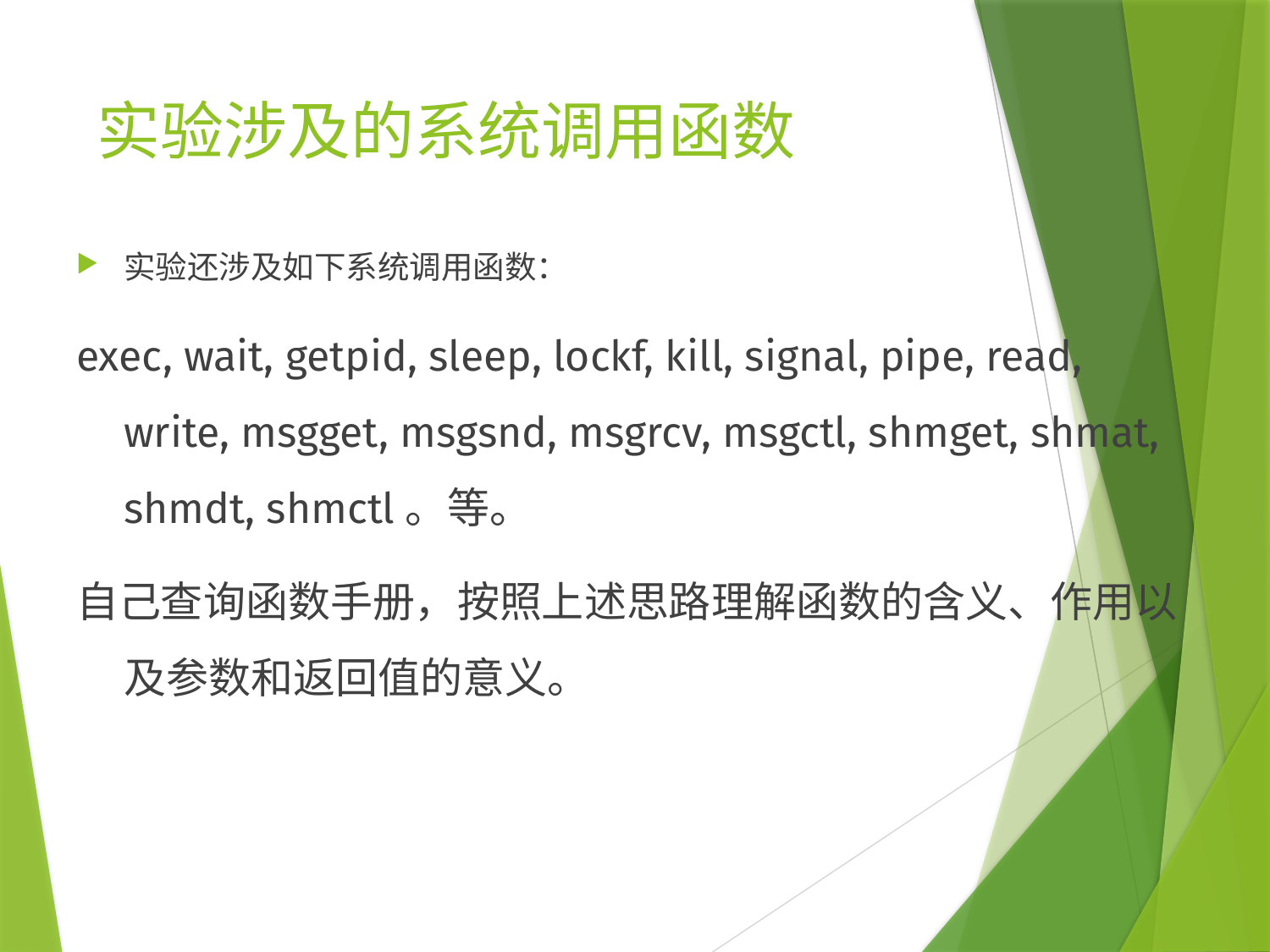

# 实验涉及的系统调用函数
实验还涉及如下系统调用函数：
exec, wait, getpid, sleep, lockf, kill, signal, pipe, read, write, msgget, msgsnd, msgrcv, msgctl, shmget, shmat, shmdt, shmctl。等。
自己查询函数手册，按照上述思路理解函数的含义、作用以及参数和返回值的意义。